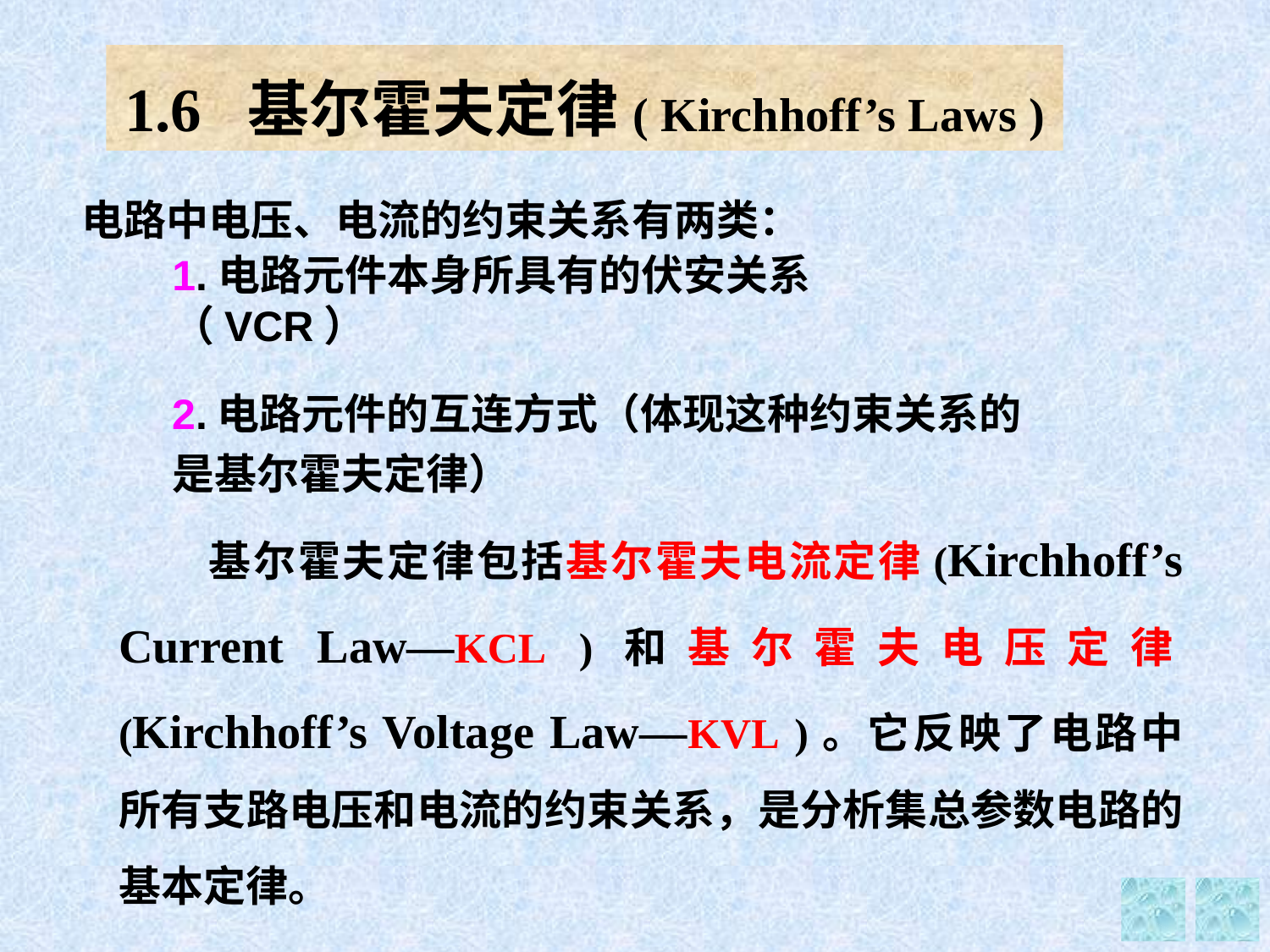

1.6  基尔霍夫定律( Kirchhoff’s Laws )
电路中电压、电流的约束关系有两类：
1.电路元件本身所具有的伏安关系（VCR）
2.电路元件的互连方式（体现这种约束关系的是基尔霍夫定律）
基尔霍夫定律包括基尔霍夫电流定律(Kirchhoff’s Current Law—KCL )和基尔霍夫电压定律(Kirchhoff’s Voltage Law—KVL )。它反映了电路中所有支路电压和电流的约束关系，是分析集总参数电路的基本定律。